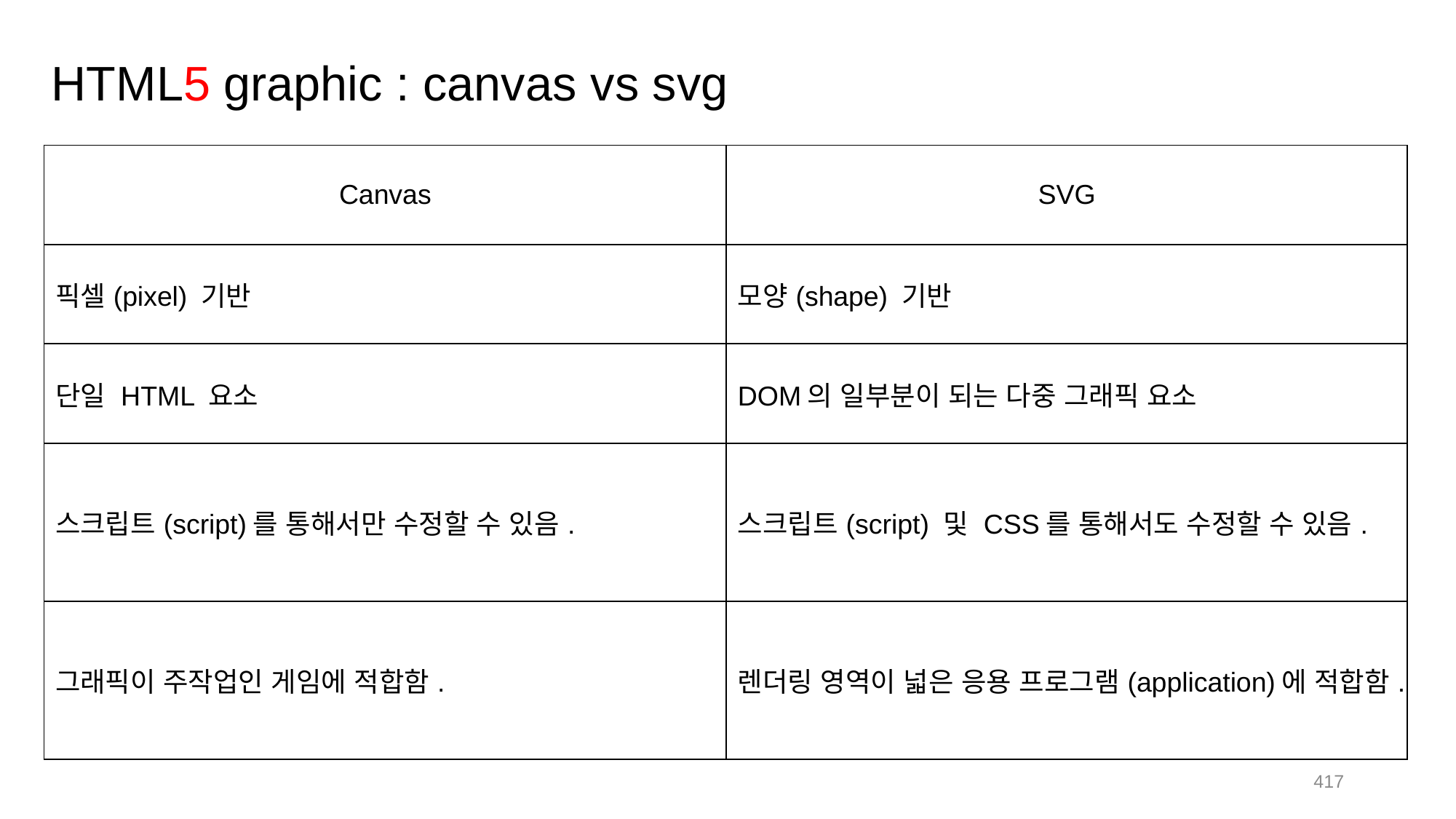

# HTML5 graphic : canvas vs svg
| Canvas | SVG |
| --- | --- |
| 픽셀(pixel) 기반 | 모양(shape) 기반 |
| 단일 HTML 요소 | DOM의 일부분이 되는 다중 그래픽 요소 |
| 스크립트(script)를 통해서만 수정할 수 있음. | 스크립트(script) 및 CSS를 통해서도 수정할 수 있음. |
| 그래픽이 주작업인 게임에 적합함. | 렌더링 영역이 넓은 응용 프로그램(application)에 적합함. |
417